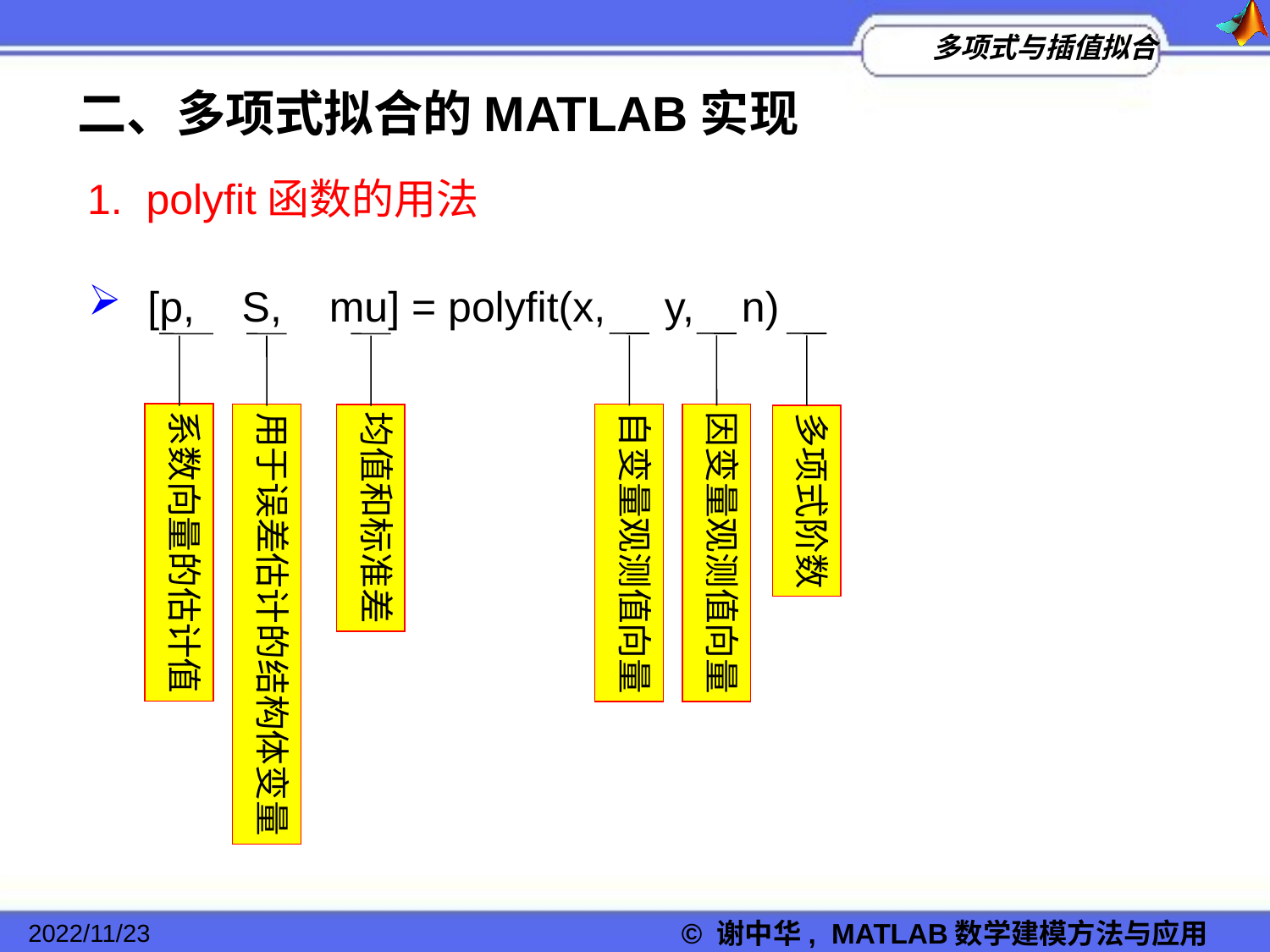

二、多项式拟合的MATLAB实现
1.  polyfit函数的用法
 [p,    S,    mu] = polyfit(x,     y,    n)

自变量观测值向量

因变量观测值向量

多项式阶数

系数向量的估计值

用于误差估计的结构体变量

均值和标准差
© 谢中华,  MATLAB数学建模方法与应用
2022/11/23